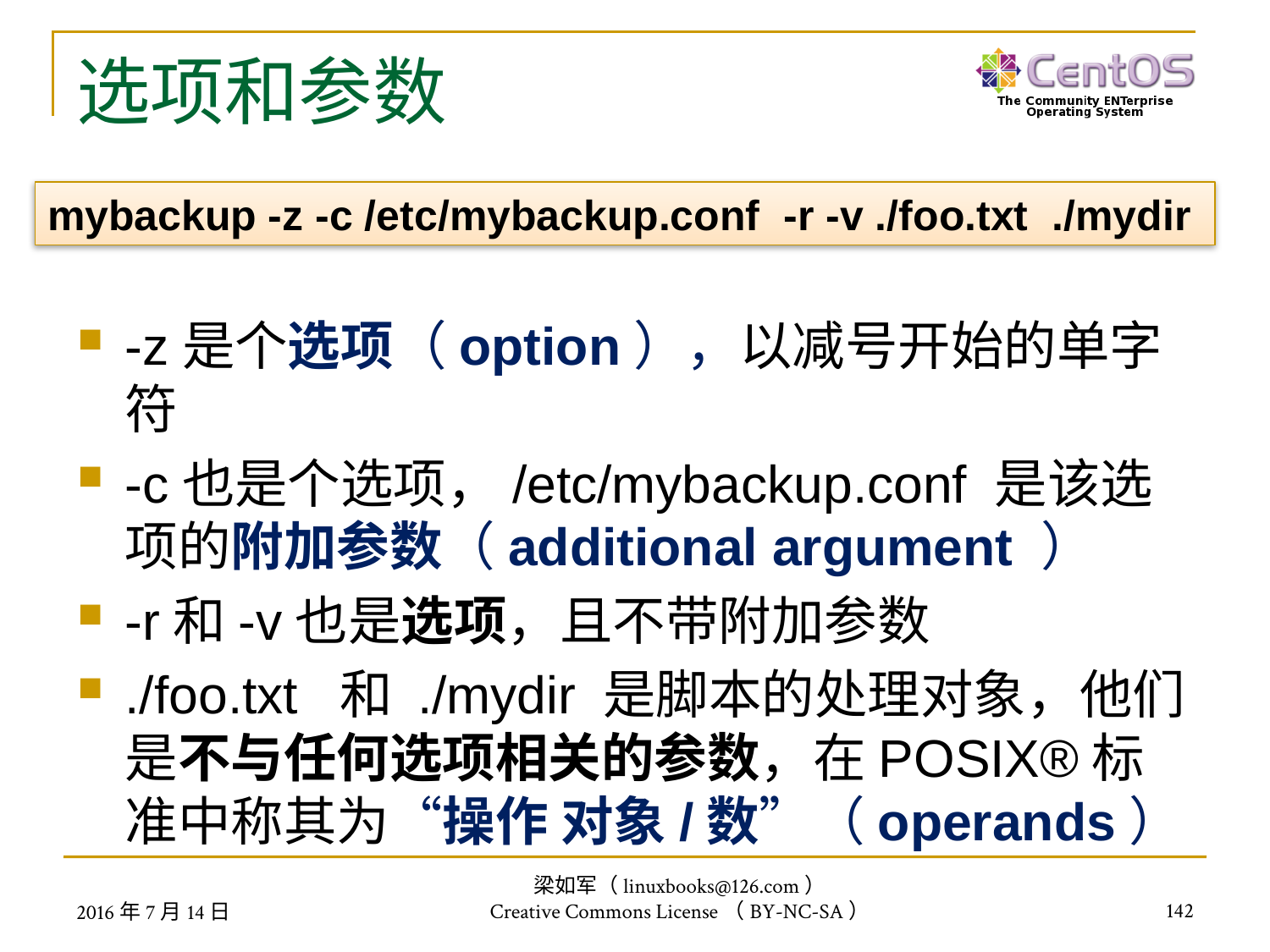

# 选项和参数
mybackup -z -c /etc/mybackup.conf  -r -v ./foo.txt  ./mydir
-z是个选项（option），以减号开始的单字符
-c也是个选项，/etc/mybackup.conf 是该选项的附加参数（additional argument ）
-r和-v也是选项，且不带附加参数
./foo.txt  和 ./mydir 是脚本的处理对象，他们是不与任何选项相关的参数，在POSIX®标准中称其为“操作 对象/数”（operands）
梁如军（linuxbooks@126.com）
Creative Commons License（BY-NC-SA）
2016年7月14日
142